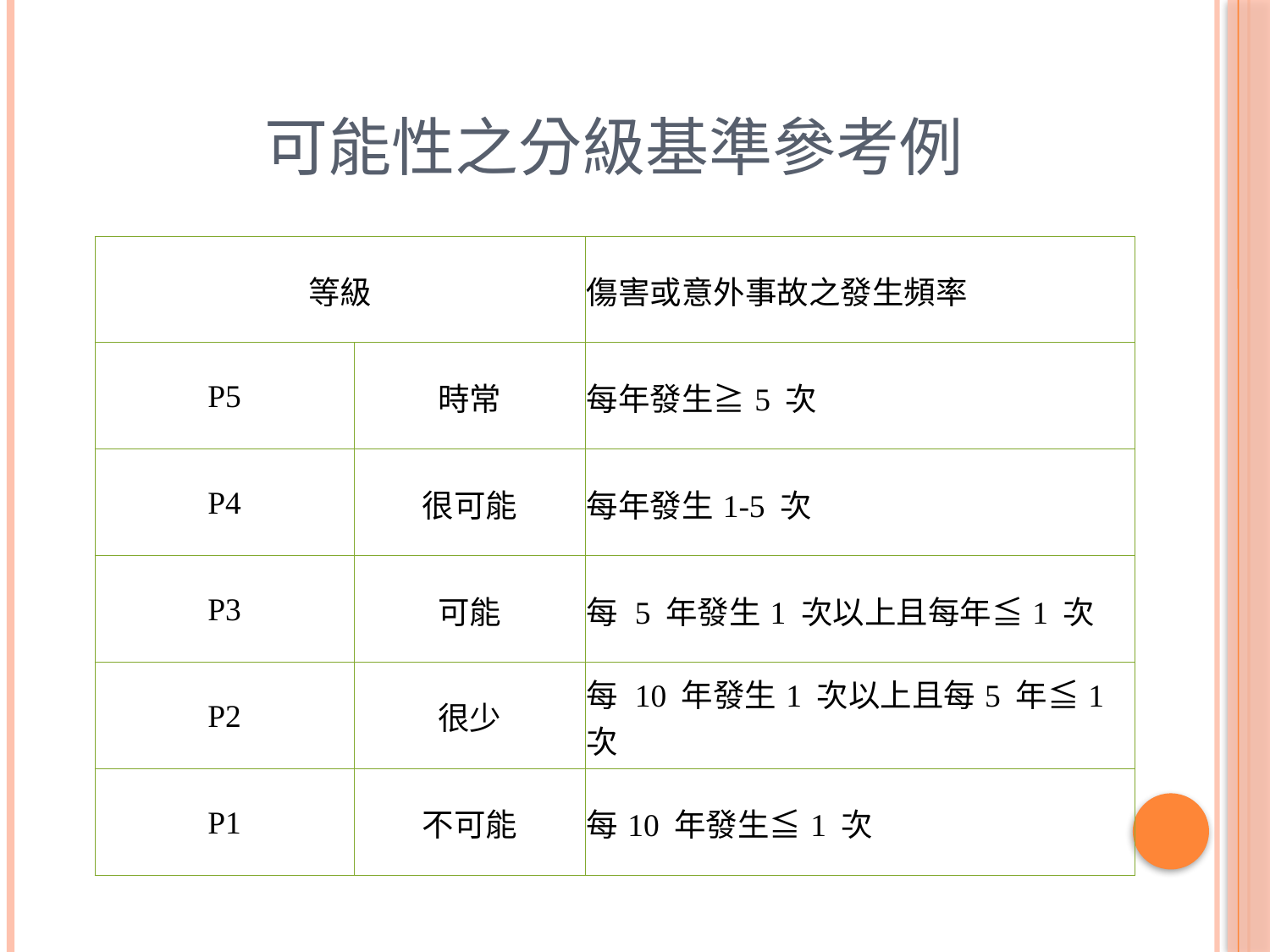

# 可能性之分級基準參考例
| 等級 |  | 傷害或意外事故之發生頻率 |
| --- | --- | --- |
| P5 | 時常 | 每年發生≧5 次 |
| P4 | 很可能 | 每年發生1-5 次 |
| P3 | 可能 | 每 5 年發生1 次以上且每年≦1 次 |
| P2 | 很少 | 每 10 年發生1 次以上且每5 年≦1 次 |
| P1 | 不可能 | 每10 年發生≦1 次 |